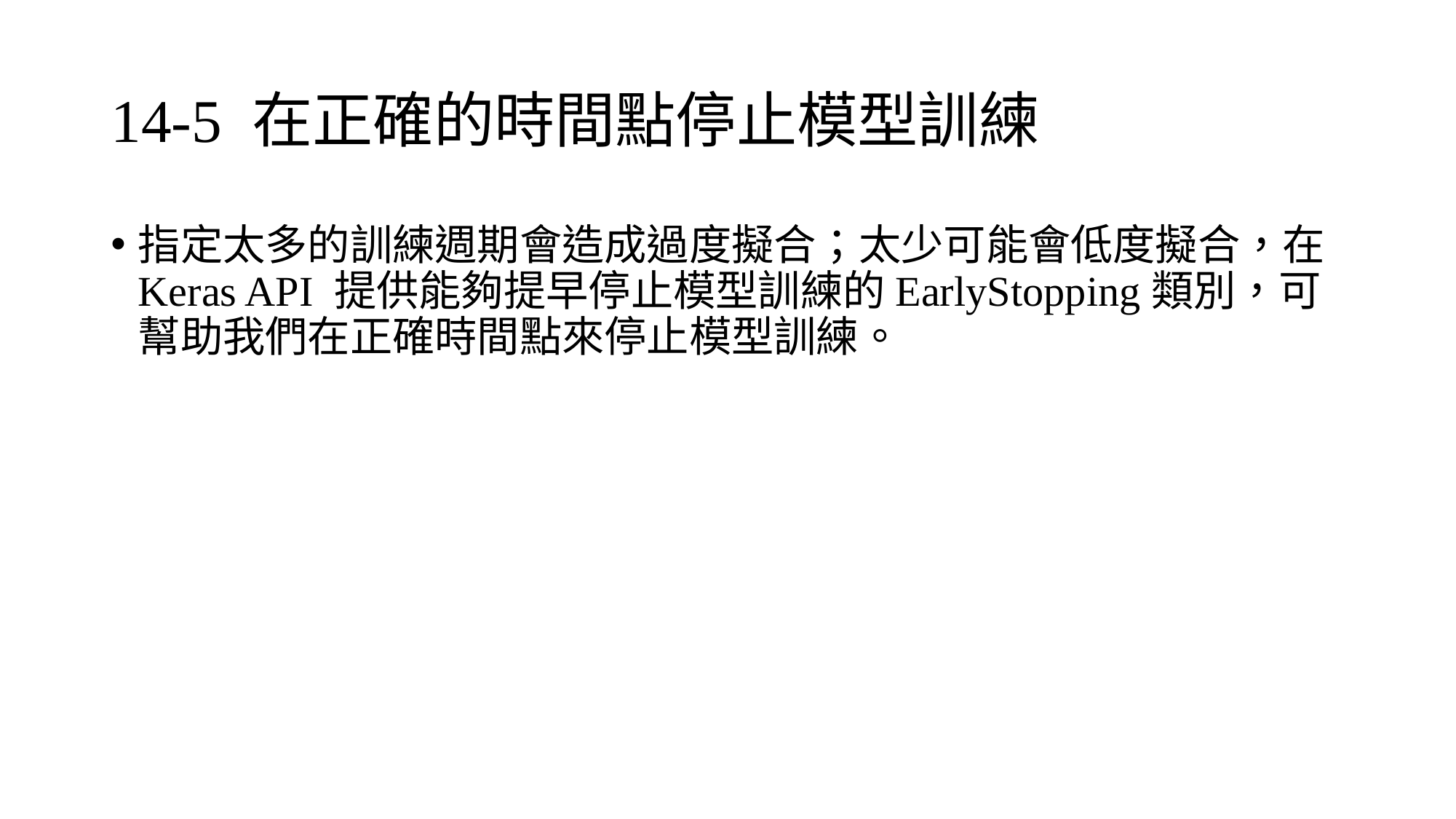

# 14-5 在正確的時間點停止模型訓練
指定太多的訓練週期會造成過度擬合；太少可能會低度擬合，在Keras API 提供能夠提早停止模型訓練的EarlyStopping類別，可幫助我們在正確時間點來停止模型訓練。